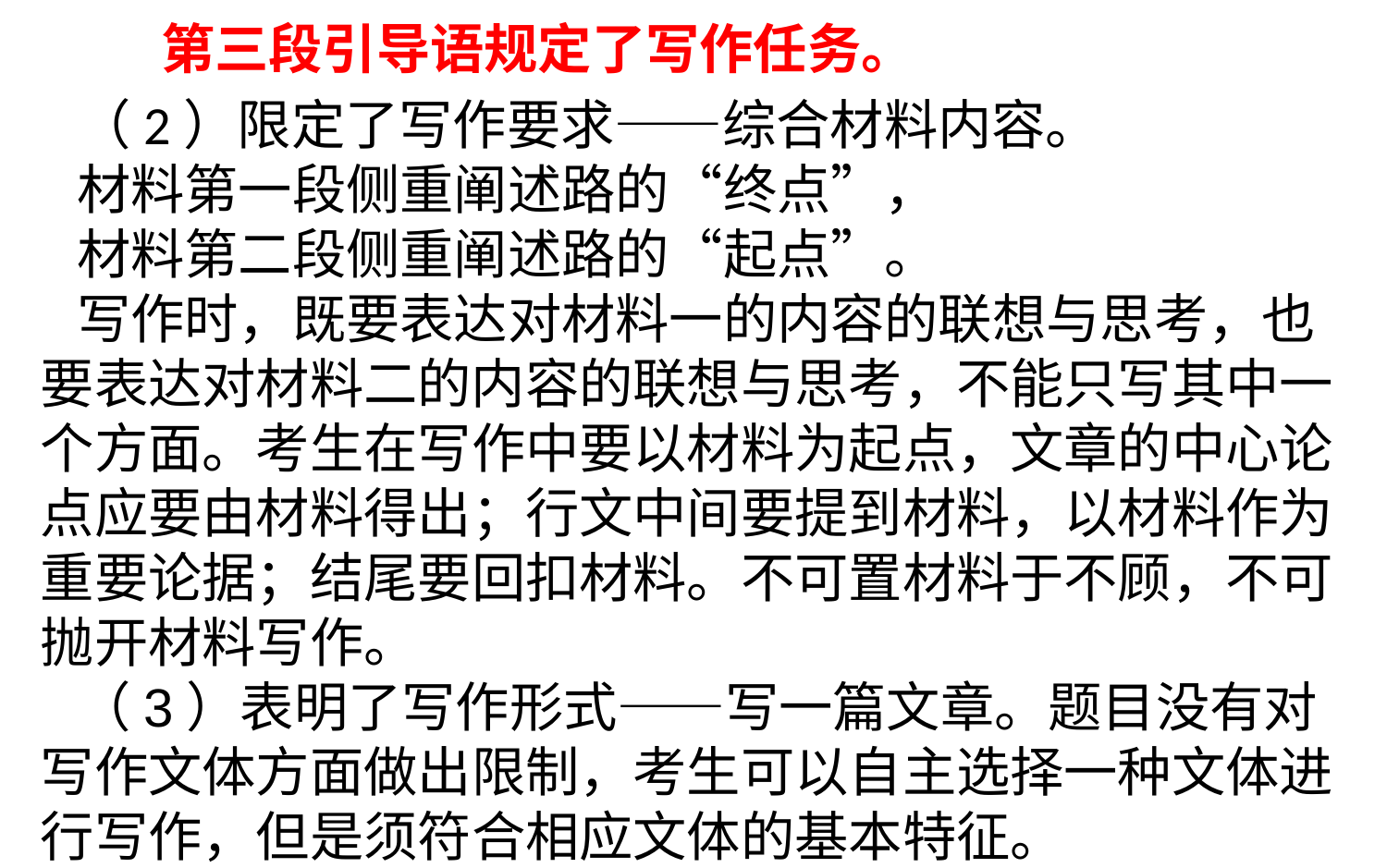

第三段引导语规定了写作任务。

（2）限定了写作要求——综合材料内容。
材料第一段侧重阐述路的“终点”，
材料第二段侧重阐述路的“起点”。
写作时，既要表达对材料一的内容的联想与思考，也要表达对材料二的内容的联想与思考，不能只写其中一个方面。考生在写作中要以材料为起点，文章的中心论点应要由材料得出；行文中间要提到材料，以材料作为重要论据；结尾要回扣材料。不可置材料于不顾，不可抛开材料写作。
（3）表明了写作形式——写一篇文章。题目没有对写作文体方面做出限制，考生可以自主选择一种文体进行写作，但是须符合相应文体的基本特征。